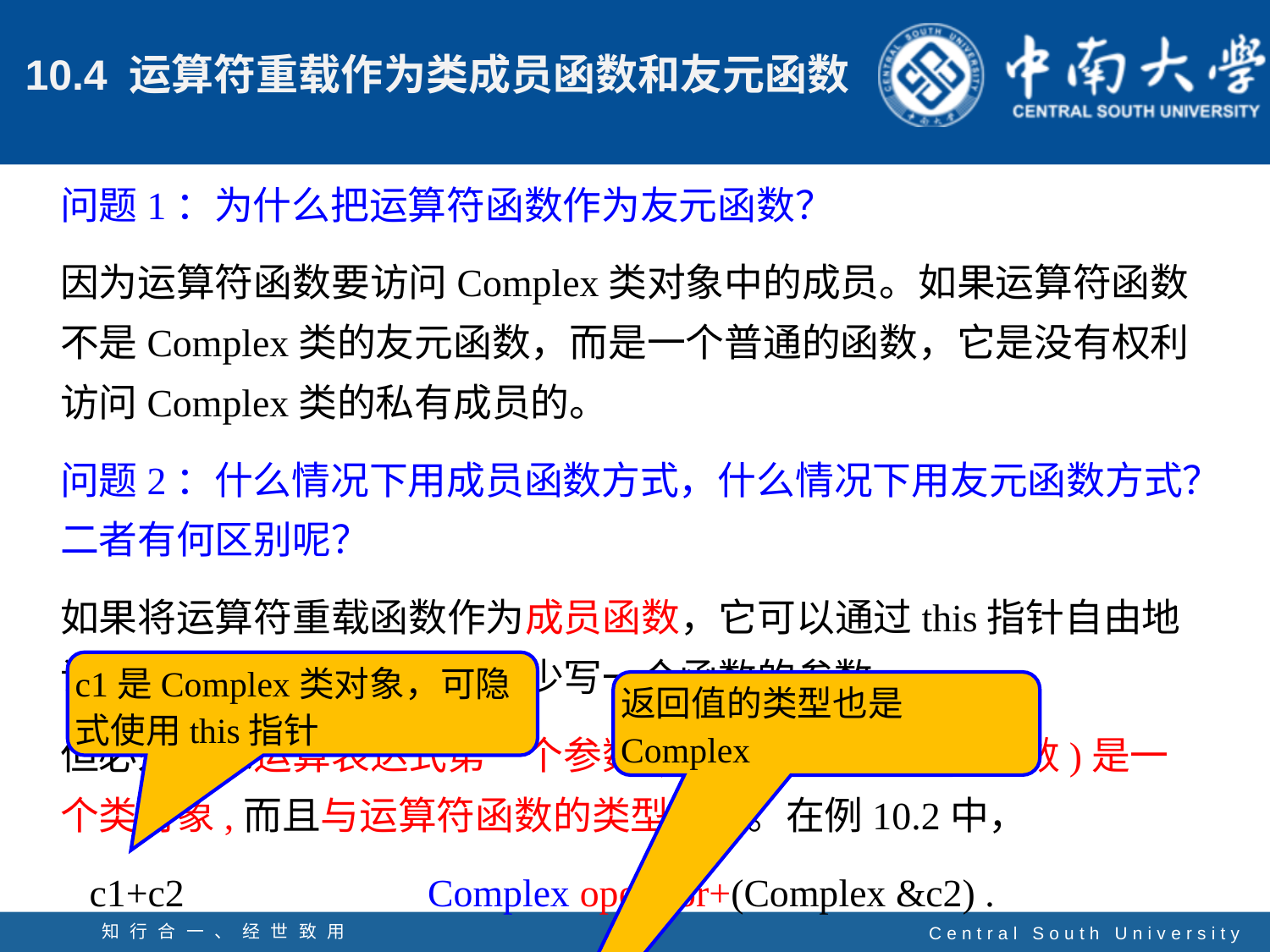

问题1：为什么把运算符函数作为友元函数？
因为运算符函数要访问Complex类对象中的成员。如果运算符函数不是Complex类的友元函数，而是一个普通的函数，它是没有权利访问Complex类的私有成员的。
问题2：什么情况下用成员函数方式，什么情况下用友元函数方式？二者有何区别呢？
如果将运算符重载函数作为成员函数，它可以通过this指针自由地访问本类的数据成员，可以少写一个函数的参数。
但必须要求运算表达式第一个参数(即运算符左侧的操作数)是一个类对象,而且与运算符函数的类型相同。在例10.2中，
   c1+c2                         Complex operator+(Complex &c2) .

c1是Complex类对象，可隐式使用this指针
返回值的类型也是Complex

知行合一、经世致用
自强不息 厚德载物
Central South University